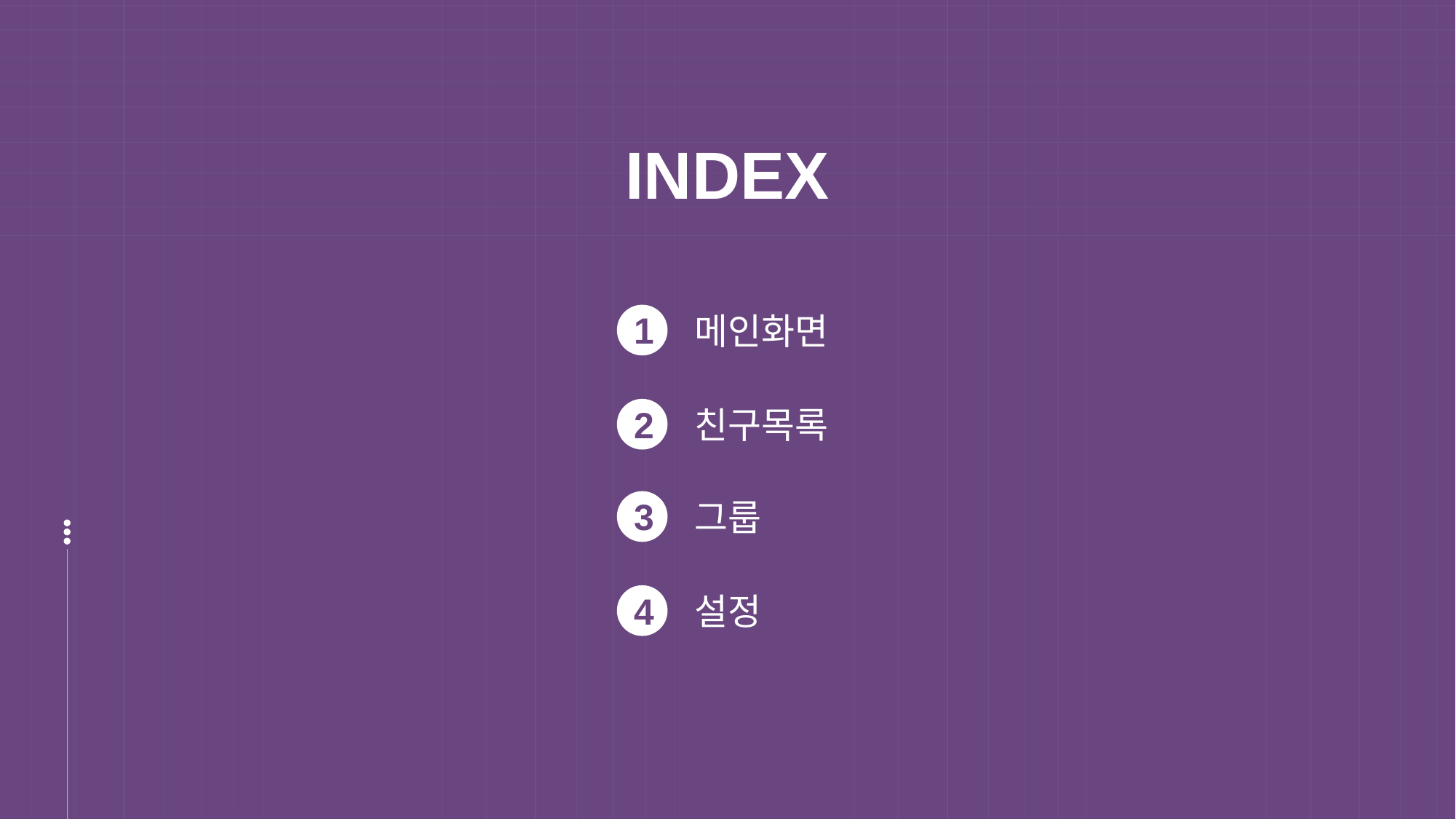

INDEX
1
메인화면

2
친구목록

3
그룹

4
설정